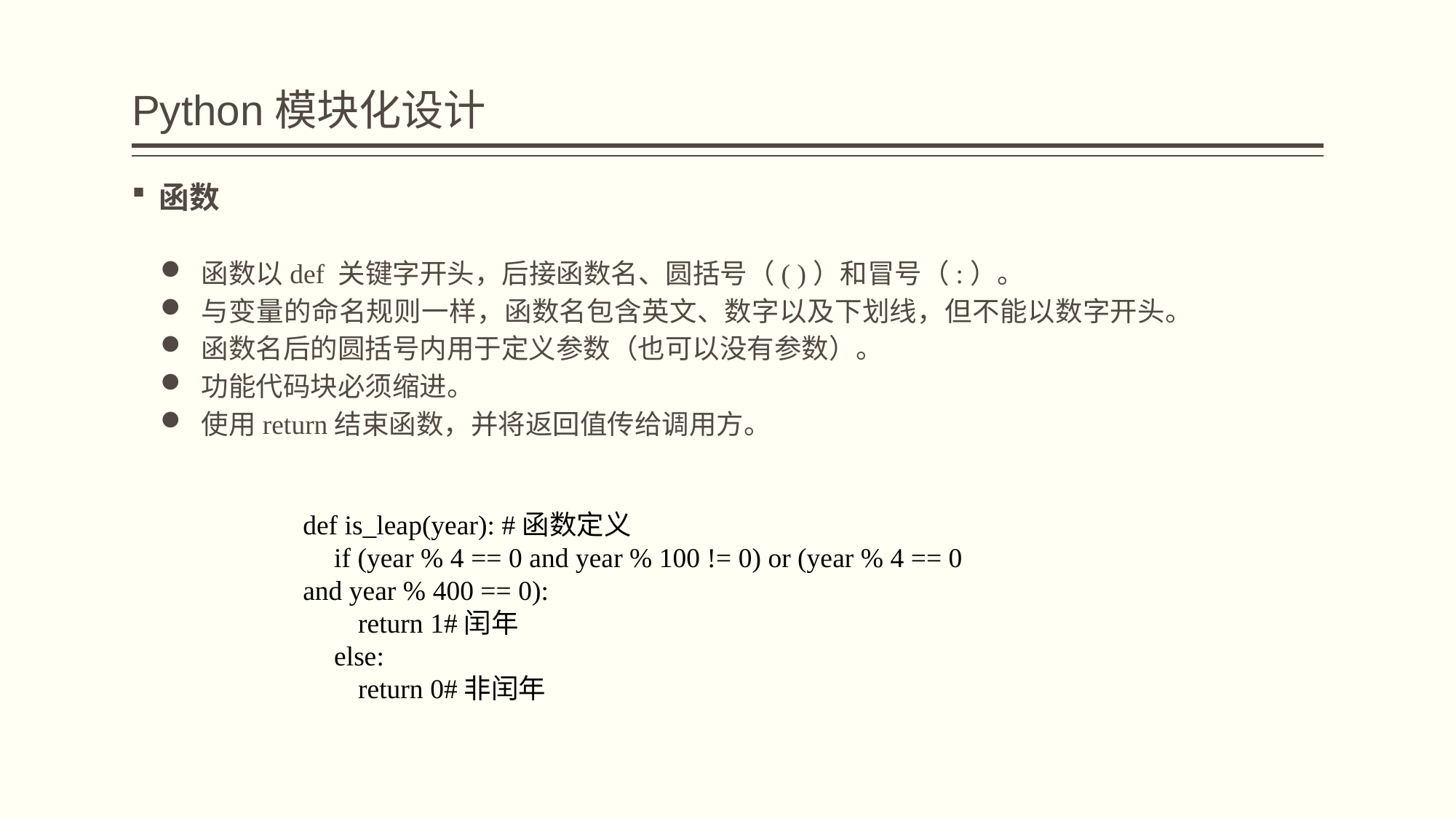

# Python模块化设计
函数
函数以def 关键字开头，后接函数名、圆括号（( )）和冒号（:）。
与变量的命名规则一样，函数名包含英文、数字以及下划线，但不能以数字开头。
函数名后的圆括号内用于定义参数（也可以没有参数）。
功能代码块必须缩进。
使用return结束函数，并将返回值传给调用方。
def is_leap(year): #函数定义
    if (year % 4 == 0 and year % 100 != 0) or (year % 4 == 0 and year % 400 == 0):
        return 1#闰年
    else:
        return 0#非闰年